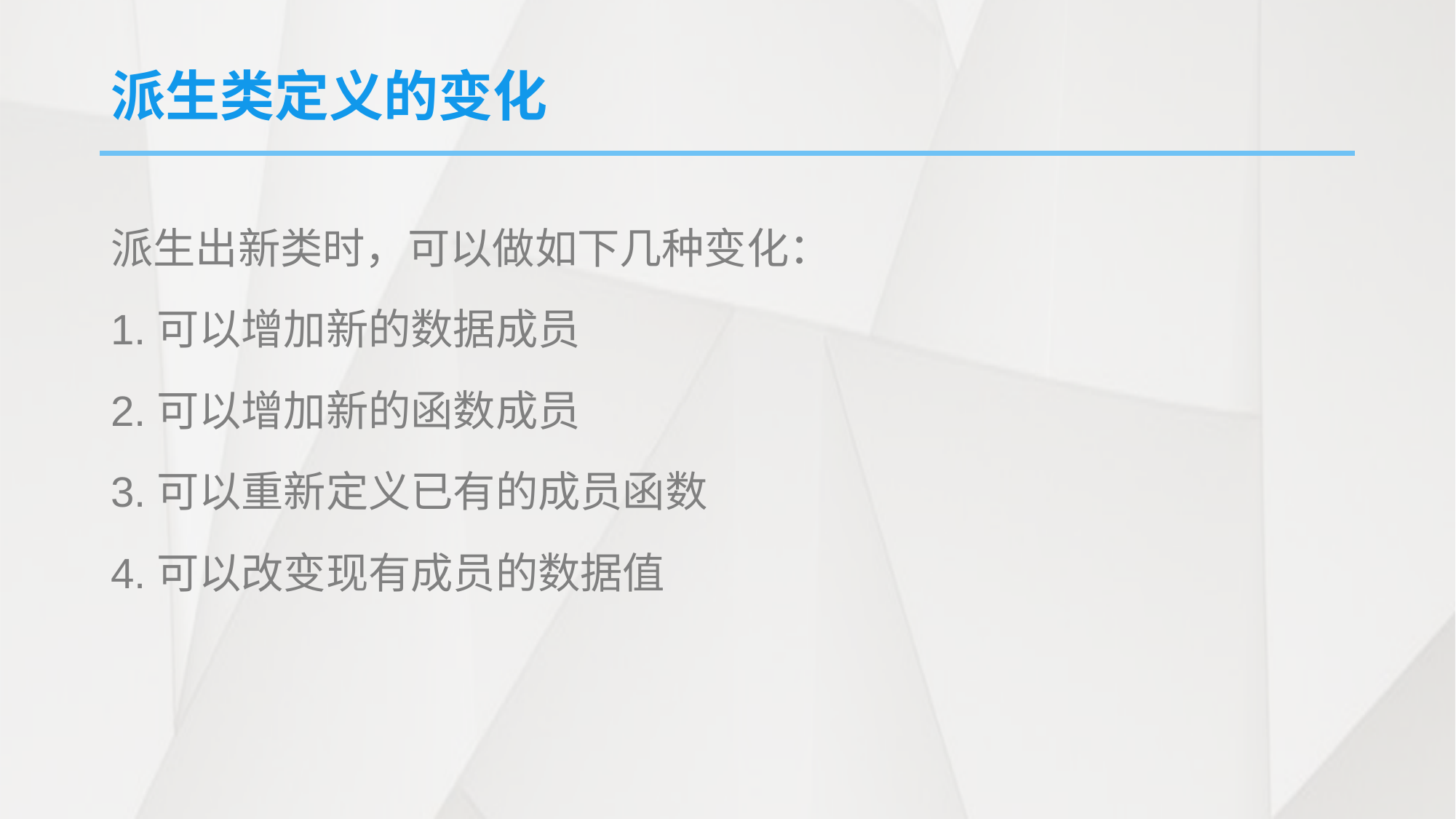

# 派生类定义的变化
派生出新类时，可以做如下几种变化：
1.可以增加新的数据成员
2.可以增加新的函数成员
3.可以重新定义已有的成员函数
4.可以改变现有成员的数据值